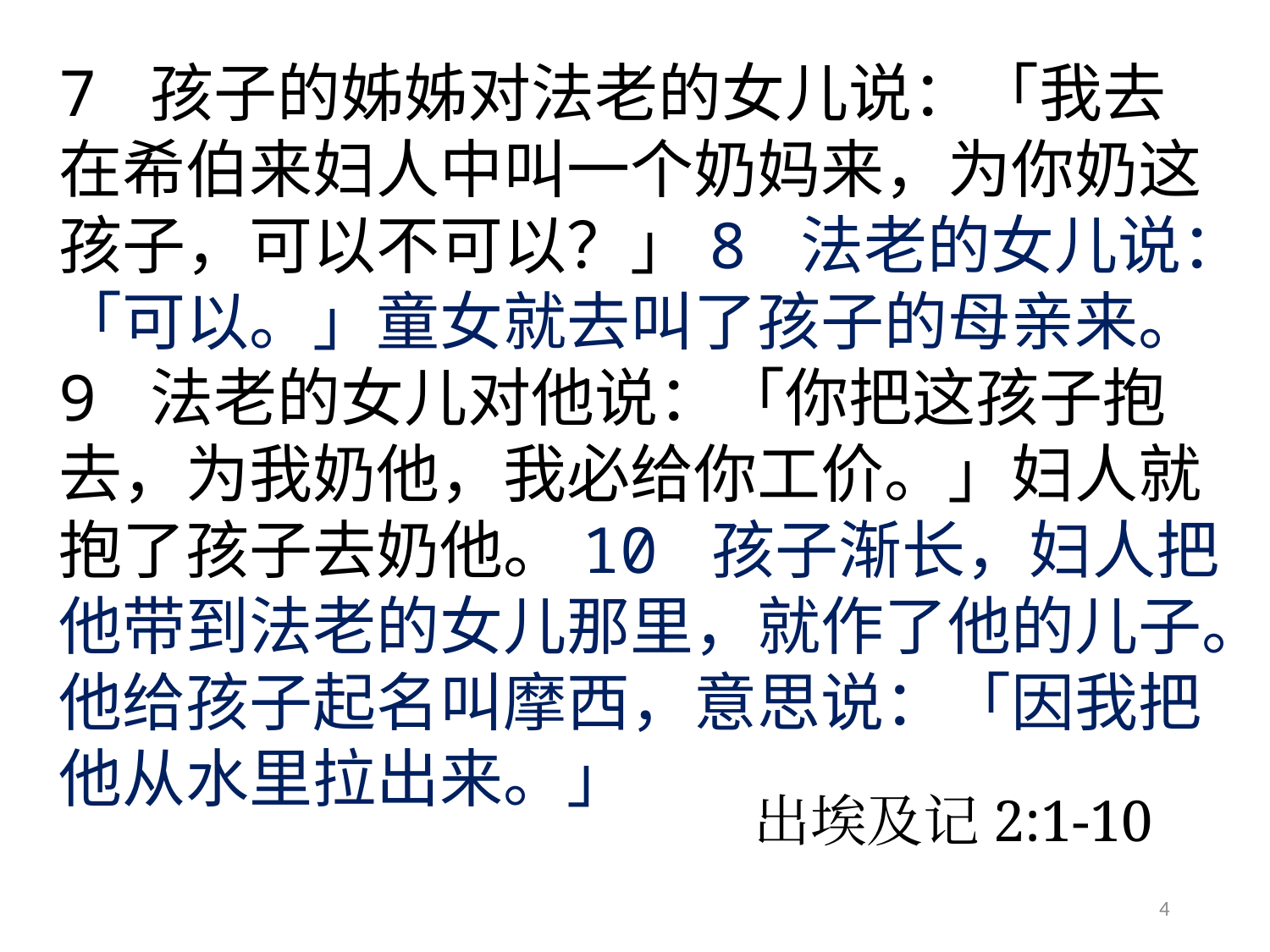

7 孩子的姊姊对法老的女儿说：「我去在希伯来妇人中叫一个奶妈来，为你奶这孩子，可以不可以？」8 法老的女儿说：「可以。」童女就去叫了孩子的母亲来。9 法老的女儿对他说：「你把这孩子抱去，为我奶他，我必给你工价。」妇人就抱了孩子去奶他。10 孩子渐长，妇人把他带到法老的女儿那里，就作了他的儿子。他给孩子起名叫摩西，意思说：「因我把他从水里拉出来。」
出埃及记2:1-10
4